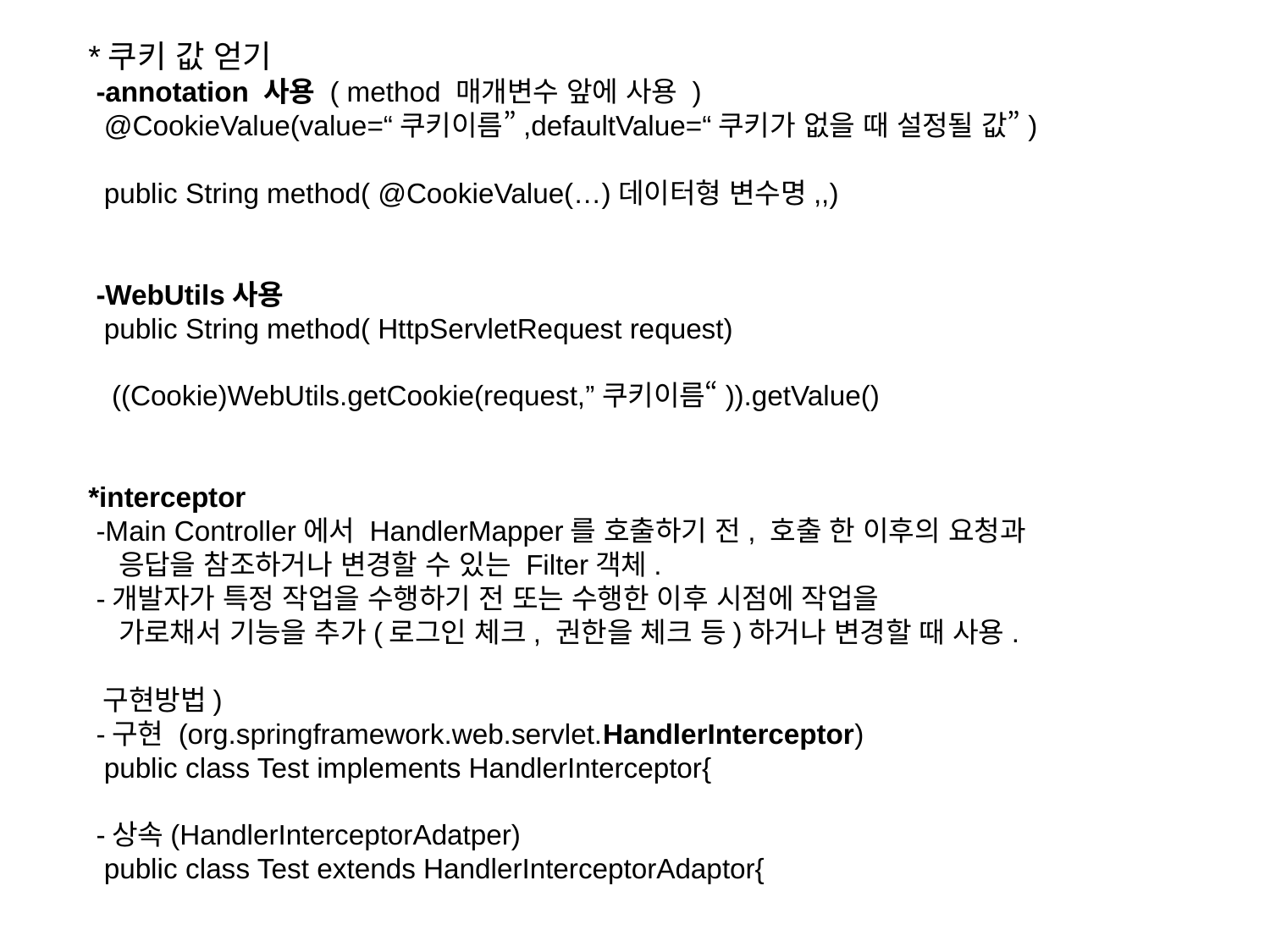

*쿠키 값 얻기
 -annotation 사용 ( method 매개변수 앞에 사용 )
  @CookieValue(value=“쿠키이름”,defaultValue=“쿠키가 없을 때 설정될 값”)

  public String method( @CookieValue(…)데이터형 변수명,,)

 -WebUtils사용
  public String method( HttpServletRequest request)

   ((Cookie)WebUtils.getCookie(request,”쿠키이름“)).getValue()

*interceptor
 -Main Controller에서 HandlerMapper를 호출하기 전, 호출 한 이후의 요청과
   응답을 참조하거나 변경할 수 있는 Filter객체.
 -개발자가 특정 작업을 수행하기 전 또는 수행한 이후 시점에 작업을
   가로채서 기능을 추가(로그인 체크, 권한을 체크 등)하거나 변경할 때 사용.

 구현방법)
 -구현 (org.springframework.web.servlet.HandlerInterceptor)
  public class Test implements HandlerInterceptor{

 -상속(HandlerInterceptorAdatper)
  public class Test extends HandlerInterceptorAdaptor{